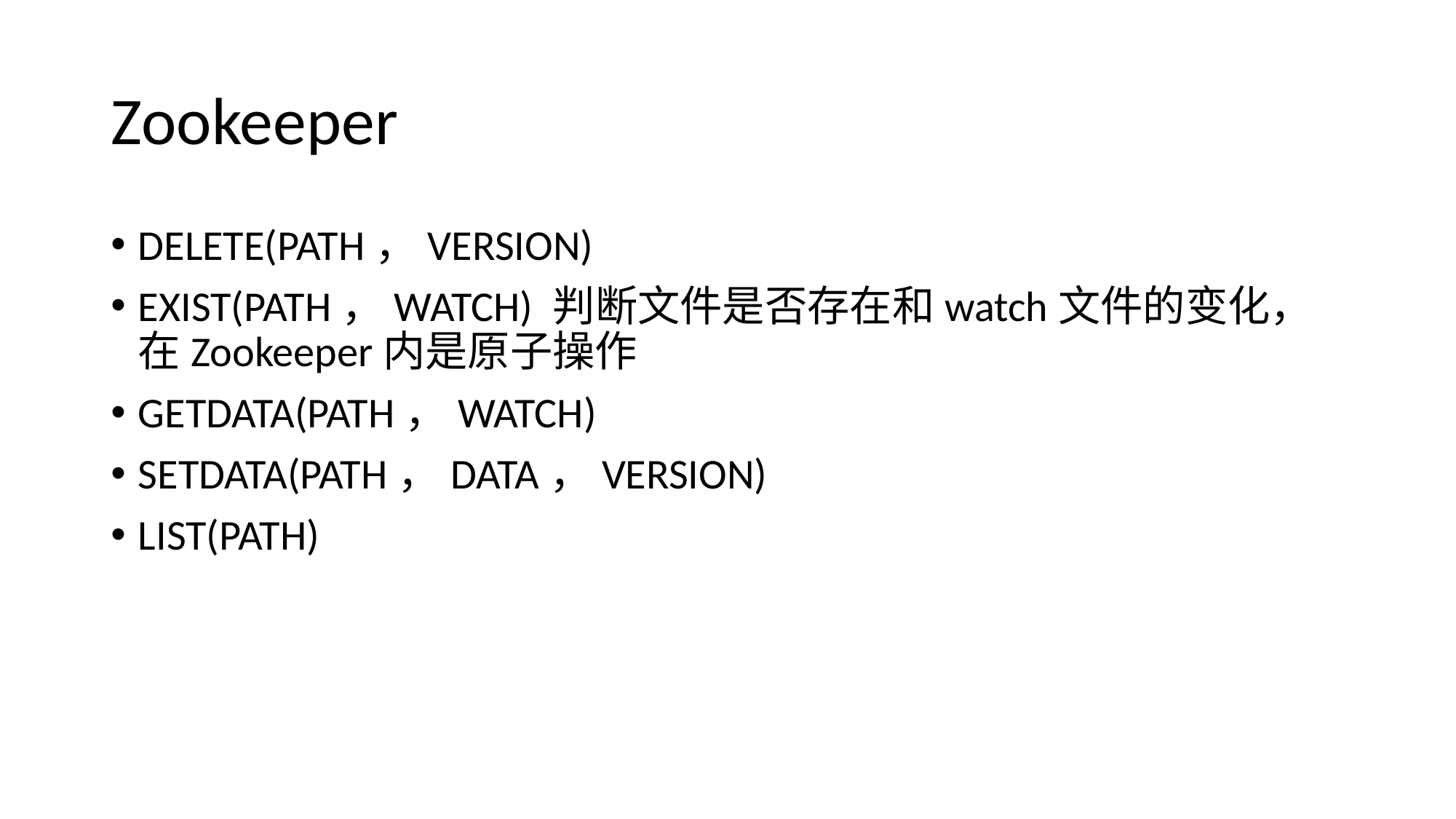

# Zookeeper
DELETE(PATH，VERSION)
EXIST(PATH，WATCH) 判断文件是否存在和watch文件的变化，在Zookeeper内是原子操作
GETDATA(PATH，WATCH)
SETDATA(PATH，DATA，VERSION)
LIST(PATH)